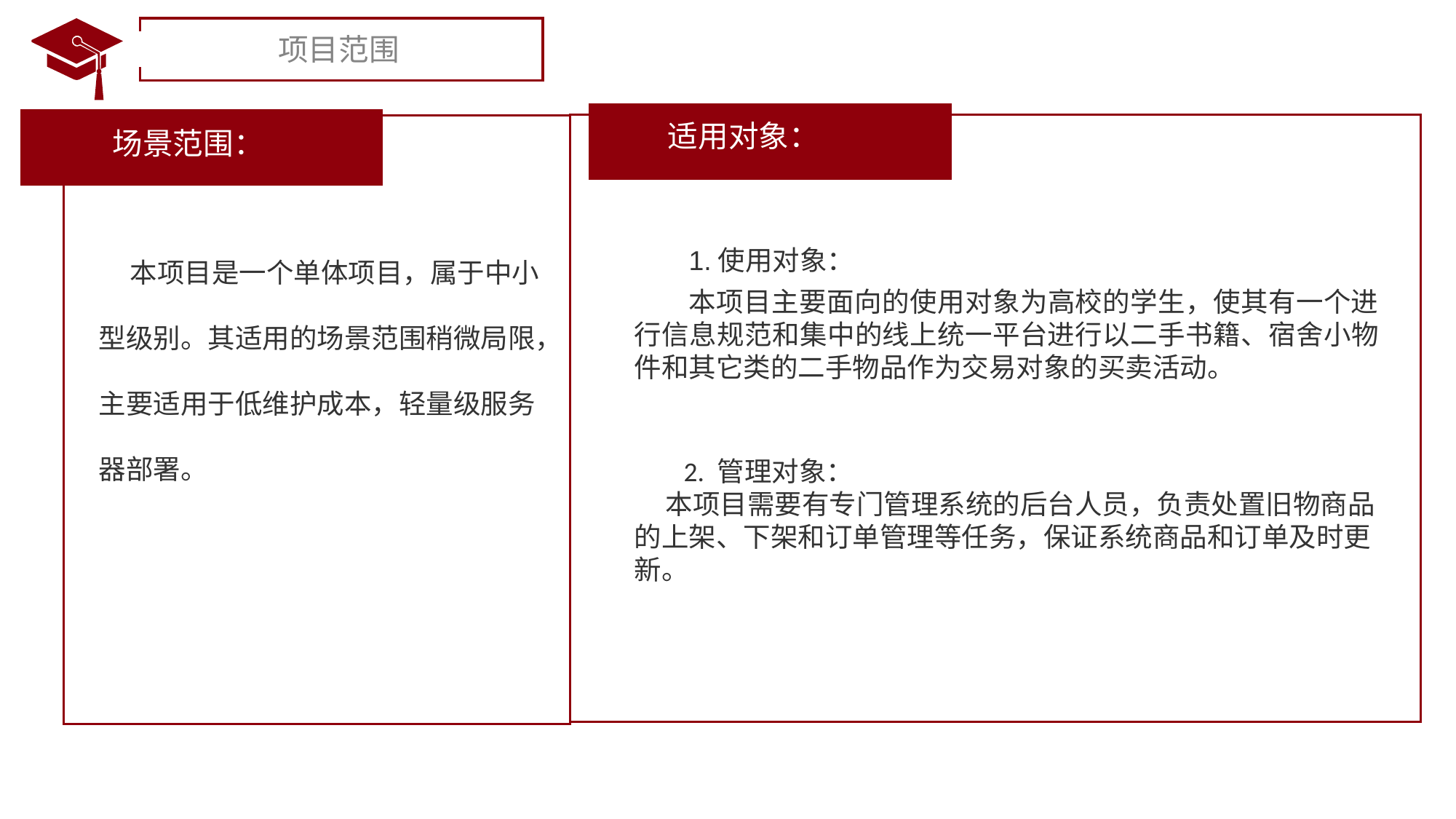

项目范围

适用对象：

场景范围：

    本项目是一个单体项目，属于中小型级别。其适用的场景范围稍微局限，主要适用于低维护成本，轻量级服务器部署。
1.使用对象：
本项目主要面向的使用对象为高校的学生，使其有一个进行信息规范和集中的线上统一平台进行以二手书籍、宿舍小物件和其它类的二手物品作为交易对象的买卖活动。
        2. 管理对象：
    本项目需要有专门管理系统的后台人员，负责处置旧物商品的上架、下架和订单管理等任务，保证系统商品和订单及时更新。